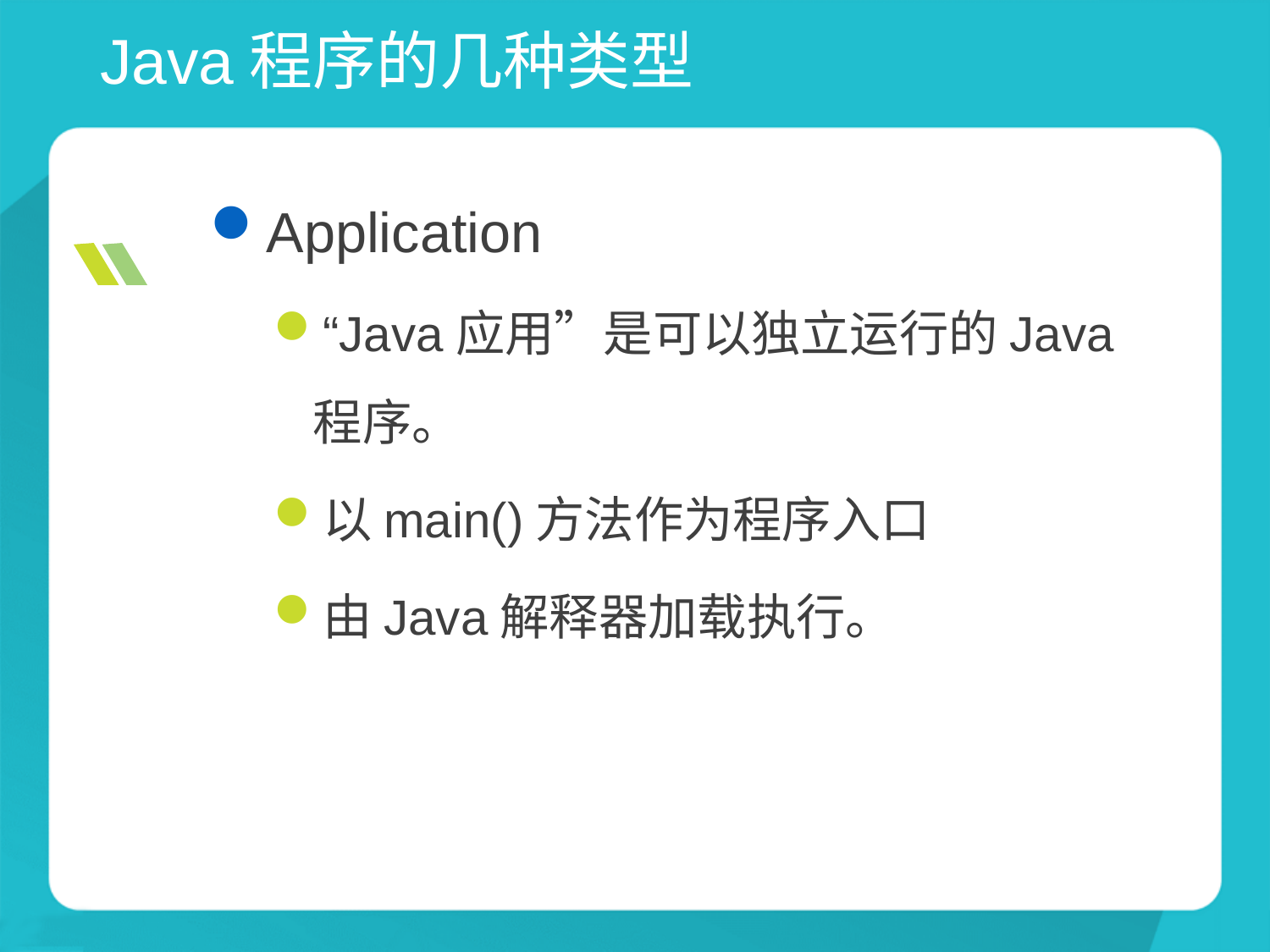

# Java程序的几种类型
Application
“Java应用”是可以独立运行的Java程序。
以main()方法作为程序入口
由Java解释器加载执行。